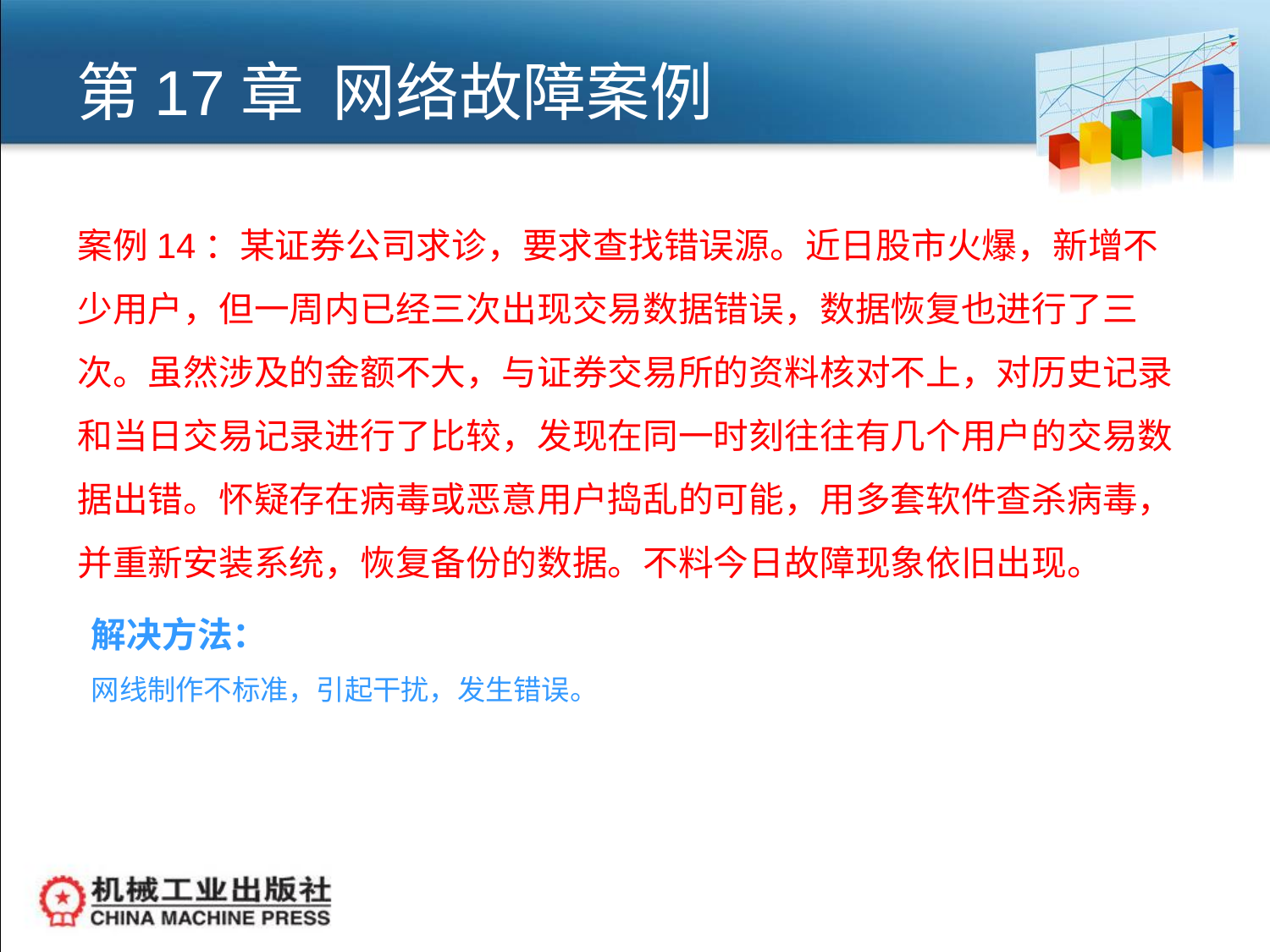

# 第17章  网络故障案例
案例14：某证券公司求诊，要求查找错误源。近日股市火爆，新增不少用户，但一周内已经三次出现交易数据错误，数据恢复也进行了三次。虽然涉及的金额不大，与证券交易所的资料核对不上，对历史记录和当日交易记录进行了比较，发现在同一时刻往往有几个用户的交易数据出错。怀疑存在病毒或恶意用户捣乱的可能，用多套软件查杀病毒，并重新安装系统，恢复备份的数据。不料今日故障现象依旧出现。
解决方法：
网线制作不标准，引起干扰，发生错误。